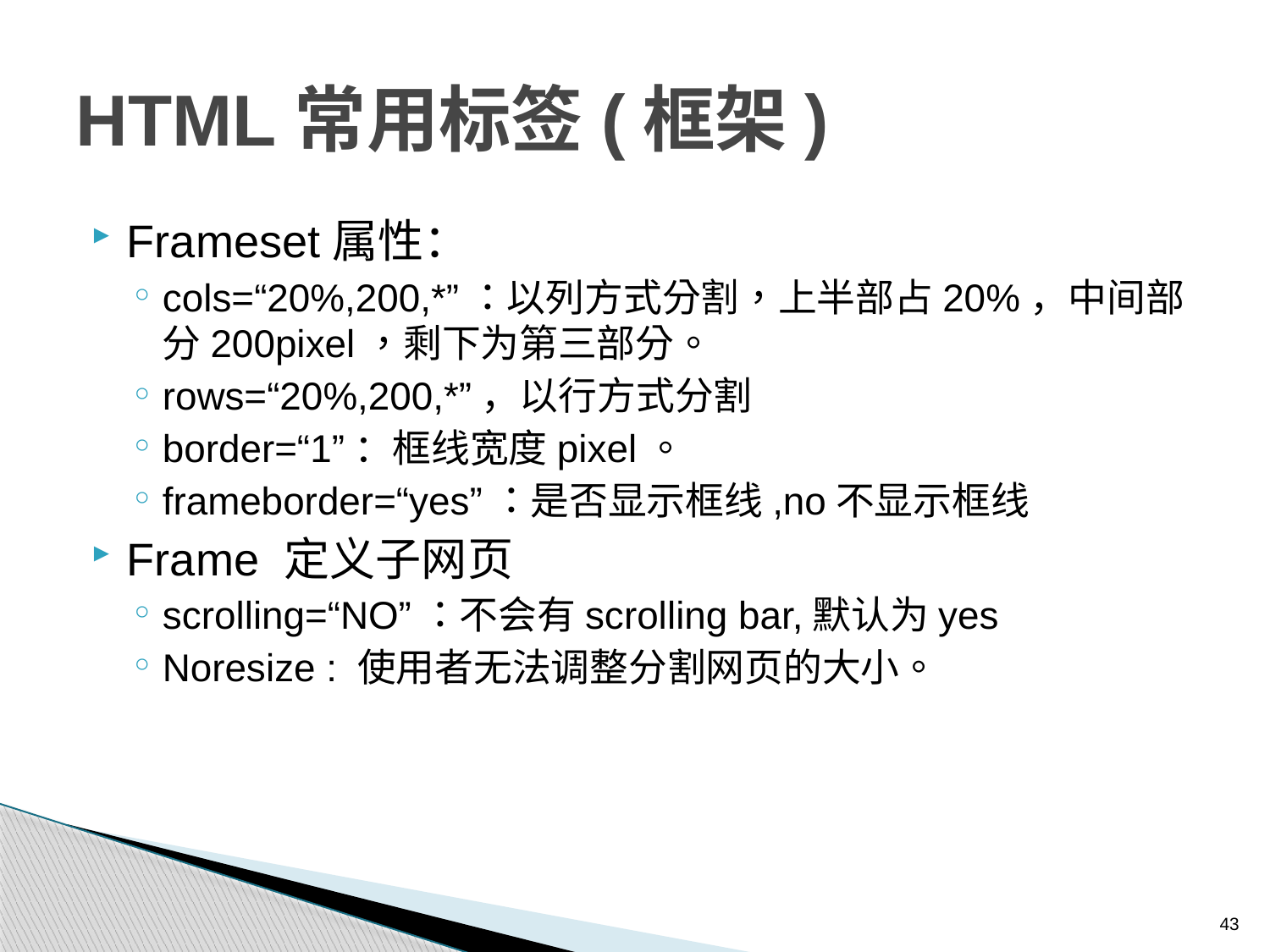

# HTML常用标签(框架)
Frameset属性：
cols=“20%,200,*”：以列方式分割，上半部占20%，中间部分200pixel，剩下为第三部分。
rows=“20%,200,*”，以行方式分割
border=“1”：框线宽度pixel。
frameborder=“yes”：是否显示框线,no不显示框线
Frame 定义子网页
scrolling=“NO”：不会有scrolling bar,默认为yes
Noresize : 使用者无法调整分割网页的大小。

43